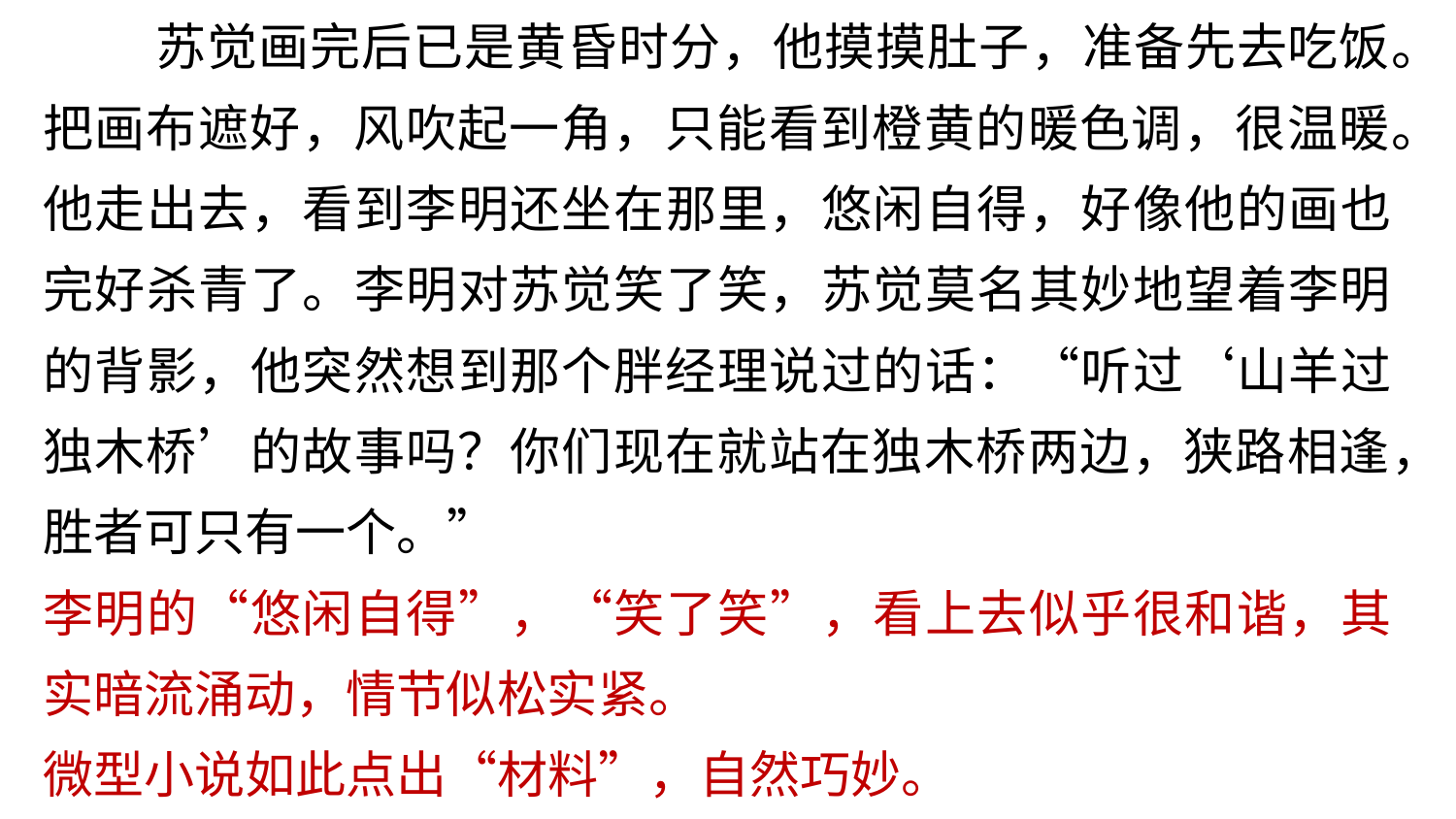

苏觉画完后已是黄昏时分，他摸摸肚子，准备先去吃饭。把画布遮好，风吹起一角，只能看到橙黄的暖色调，很温暖。他走出去，看到李明还坐在那里，悠闲自得，好像他的画也完好杀青了。李明对苏觉笑了笑，苏觉莫名其妙地望着李明的背影，他突然想到那个胖经理说过的话：“听过‘山羊过独木桥’的故事吗？你们现在就站在独木桥两边，狭路相逢，胜者可只有一个。”
李明的“悠闲自得”，“笑了笑”，看上去似乎很和谐，其实暗流涌动，情节似松实紧。
微型小说如此点出“材料”，自然巧妙。